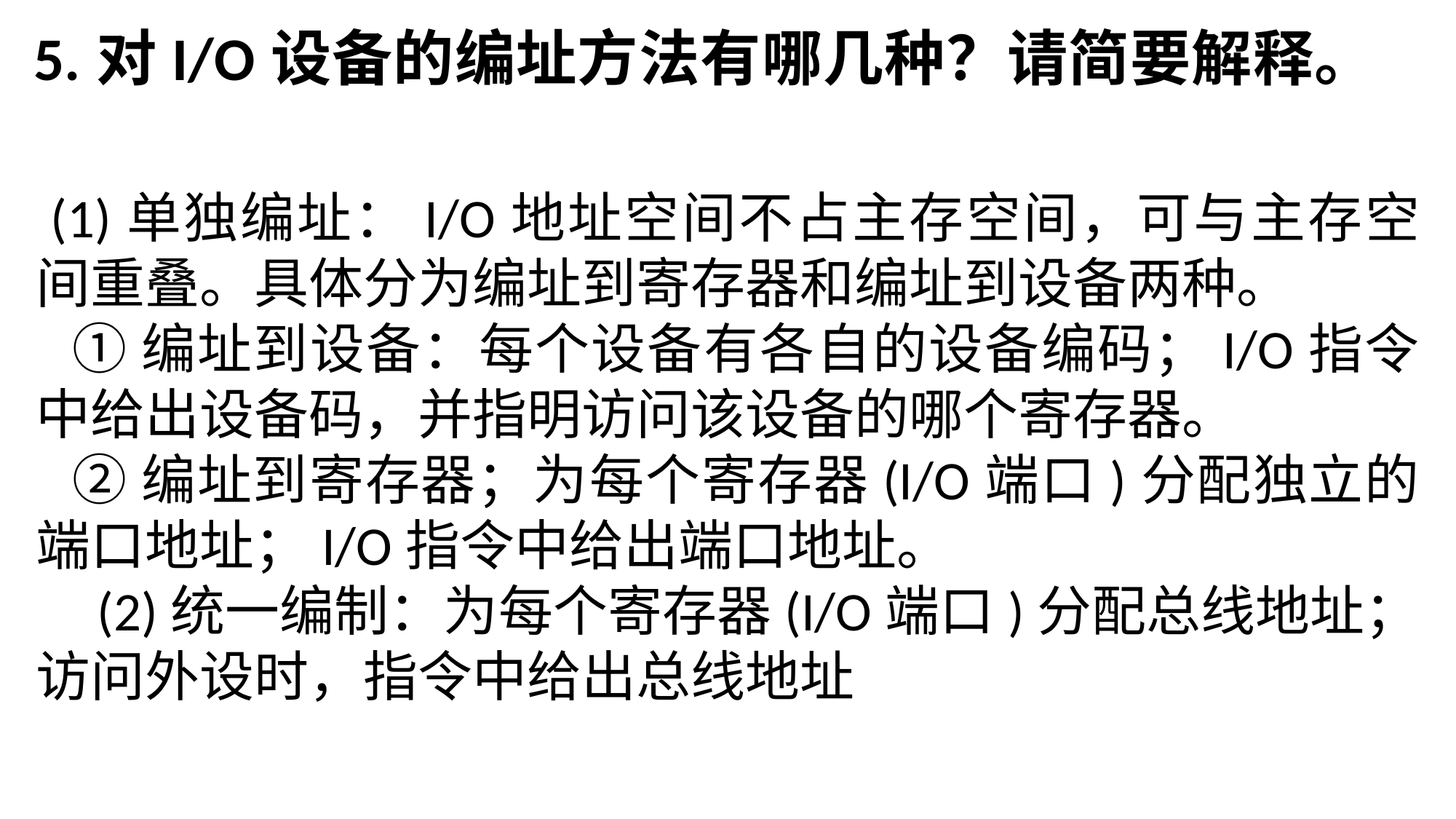

5.对I/O设备的编址方法有哪几种？请简要解释。
 (1)单独编址：I/O地址空间不占主存空间，可与主存空间重叠。具体分为编址到寄存器和编址到设备两种。
①编址到设备：每个设备有各自的设备编码；I/O指令中给出设备码，并指明访问该设备的哪个寄存器。
②编址到寄存器；为每个寄存器(I/O端口)分配独立的端口地址；I/O指令中给出端口地址。
  (2)统一编制：为每个寄存器(I/O端口)分配总线地址；访问外设时，指令中给出总线地址